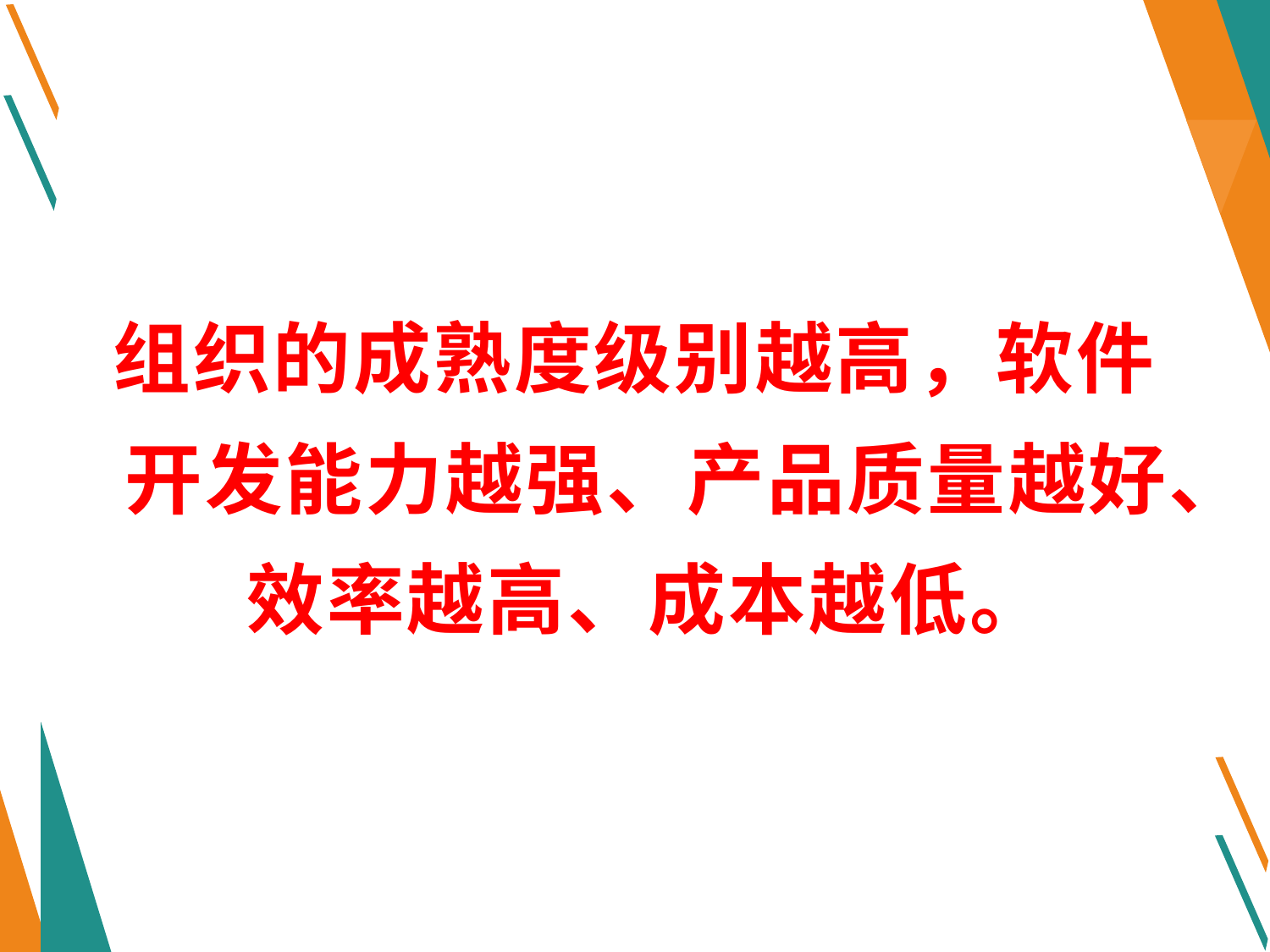

组织的成熟度级别越高，软件开发能力越强、产品质量越好、效率越高、成本越低。